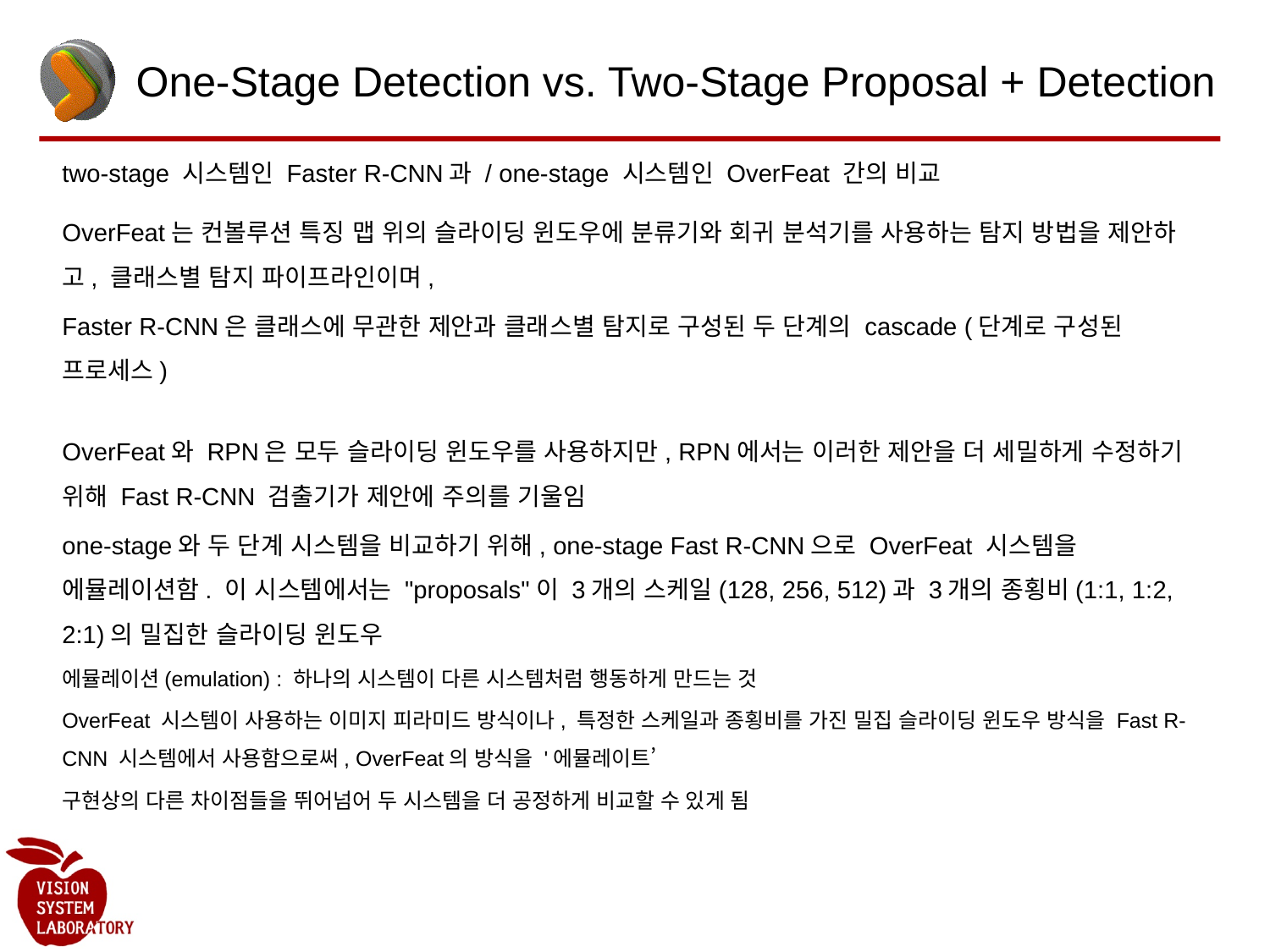

# One-Stage Detection vs. Two-Stage Proposal + Detection
two-stage 시스템인 Faster R-CNN과 / one-stage 시스템인 OverFeat 간의 비교

OverFeat는 컨볼루션 특징 맵 위의 슬라이딩 윈도우에 분류기와 회귀 분석기를 사용하는 탐지 방법을 제안하고, 클래스별 탐지 파이프라인이며,
Faster R-CNN은 클래스에 무관한 제안과 클래스별 탐지로 구성된 두 단계의 cascade (단계로 구성된 프로세스)

OverFeat와 RPN은 모두 슬라이딩 윈도우를 사용하지만, RPN에서는 이러한 제안을 더 세밀하게 수정하기 위해 Fast R-CNN 검출기가 제안에 주의를 기울임
one-stage와 두 단계 시스템을 비교하기 위해, one-stage Fast R-CNN으로 OverFeat 시스템을 에뮬레이션함. 이 시스템에서는 "proposals"이 3개의 스케일(128, 256, 512)과 3개의 종횡비(1:1, 1:2, 2:1)의 밀집한 슬라이딩 윈도우
에뮬레이션(emulation) : 하나의 시스템이 다른 시스템처럼 행동하게 만드는 것
OverFeat 시스템이 사용하는 이미지 피라미드 방식이나, 특정한 스케일과 종횡비를 가진 밀집 슬라이딩 윈도우 방식을 Fast R-CNN 시스템에서 사용함으로써, OverFeat의 방식을 '에뮬레이트’
구현상의 다른 차이점들을 뛰어넘어 두 시스템을 더 공정하게 비교할 수 있게 됨